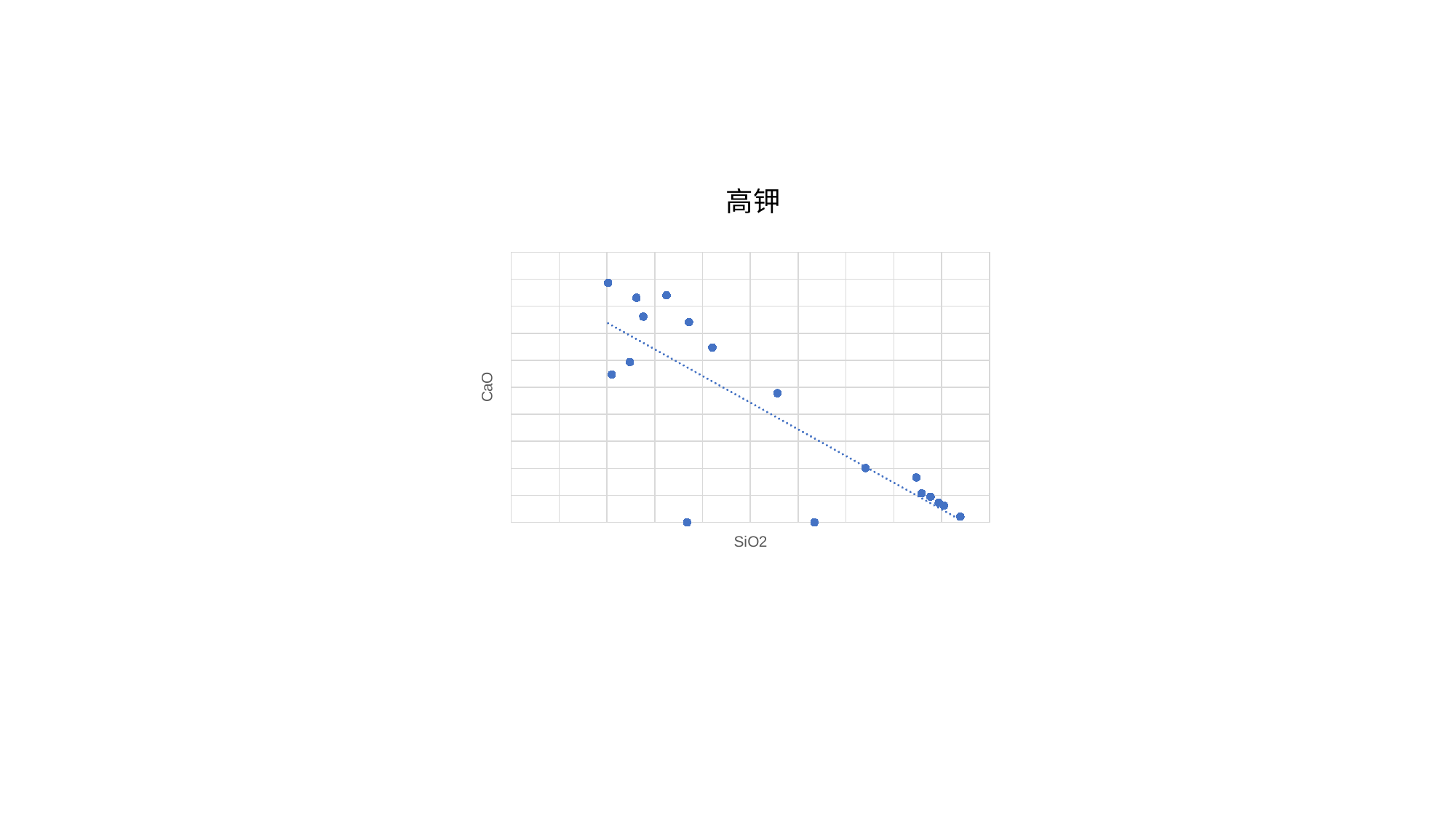

高钾

### Chart

| Category | 氧化钙(CaO) |
|---|---|